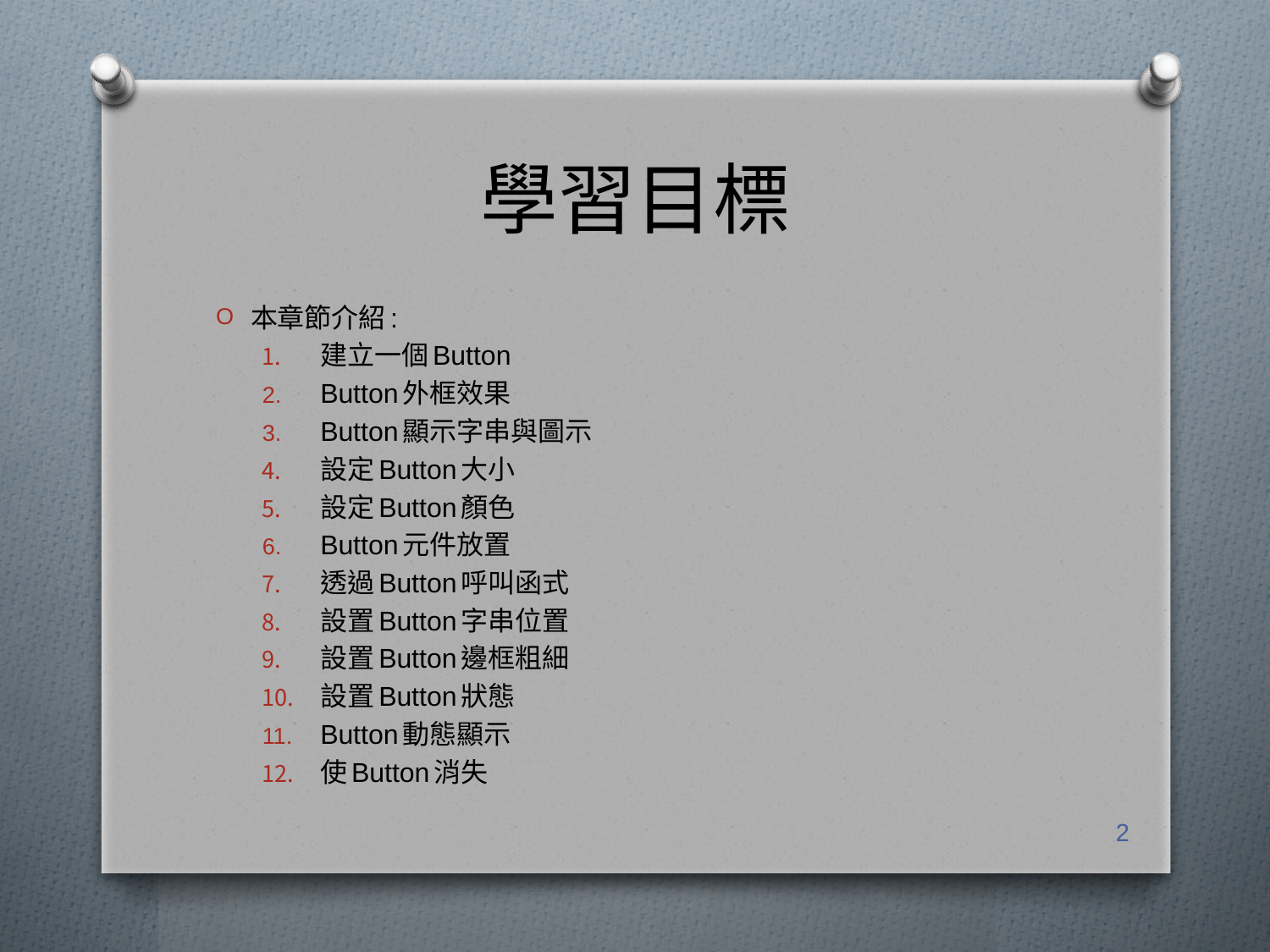

# 學習目標
本章節介紹:
建立一個Button
Button外框效果
Button顯示字串與圖示
設定Button大小
設定Button顏色
Button元件放置
透過Button呼叫函式
設置Button字串位置
設置Button邊框粗細
設置Button狀態
Button動態顯示
使Button消失

2